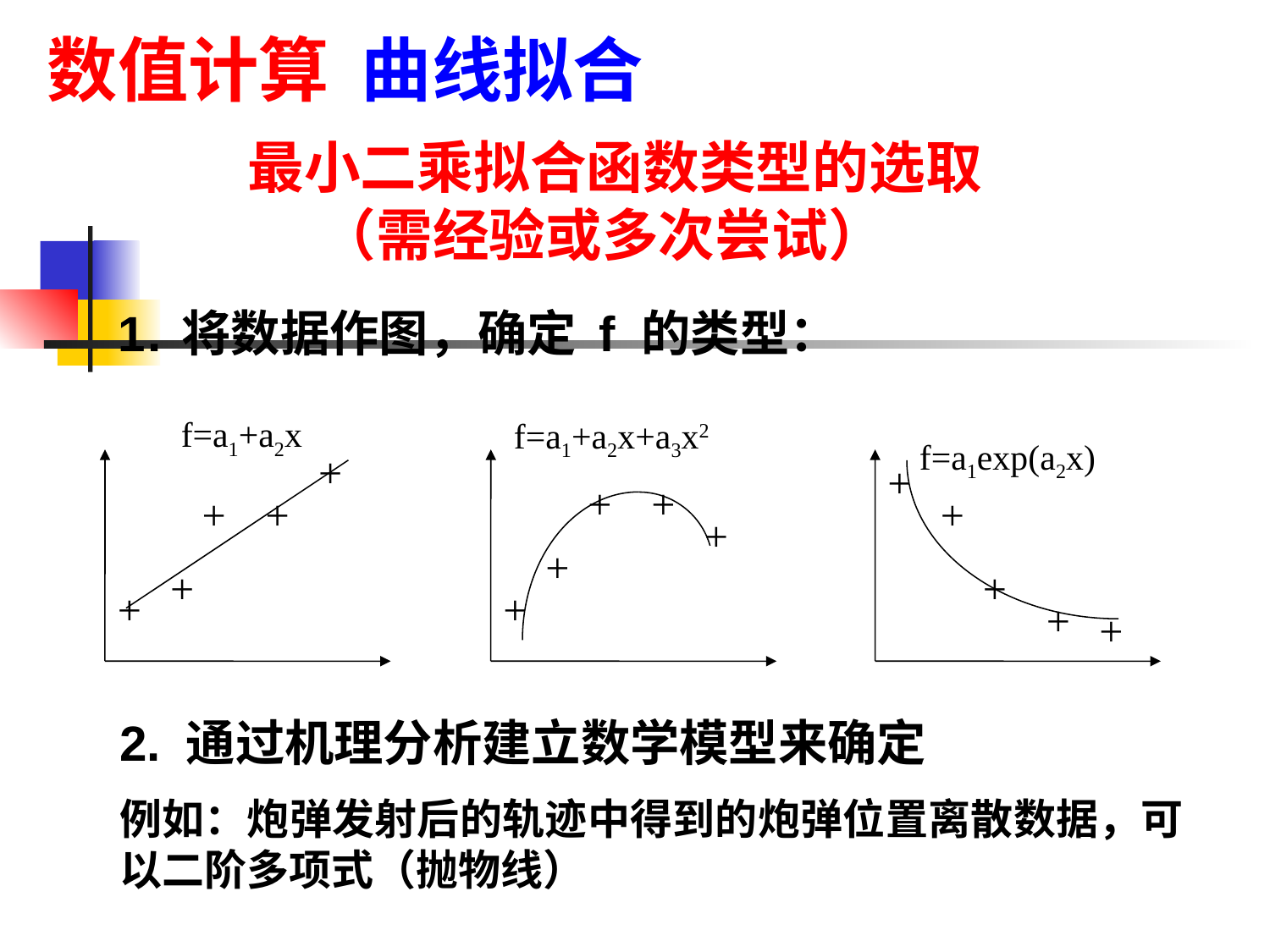

数值计算  曲线拟合
最小二乘拟合函数类型的选取
（需经验或多次尝试）
将数据作图，确定 f 的类型：
f=a1+a2x

f=a1+a2x+a3x2

f=a1exp(a2x)

+

+
+
+
+

+
+
+
+
+

+
+
+
+
+

2. 通过机理分析建立数学模型来确定
例如：炮弹发射后的轨迹中得到的炮弹位置离散数据，可以二阶多项式（抛物线）
44